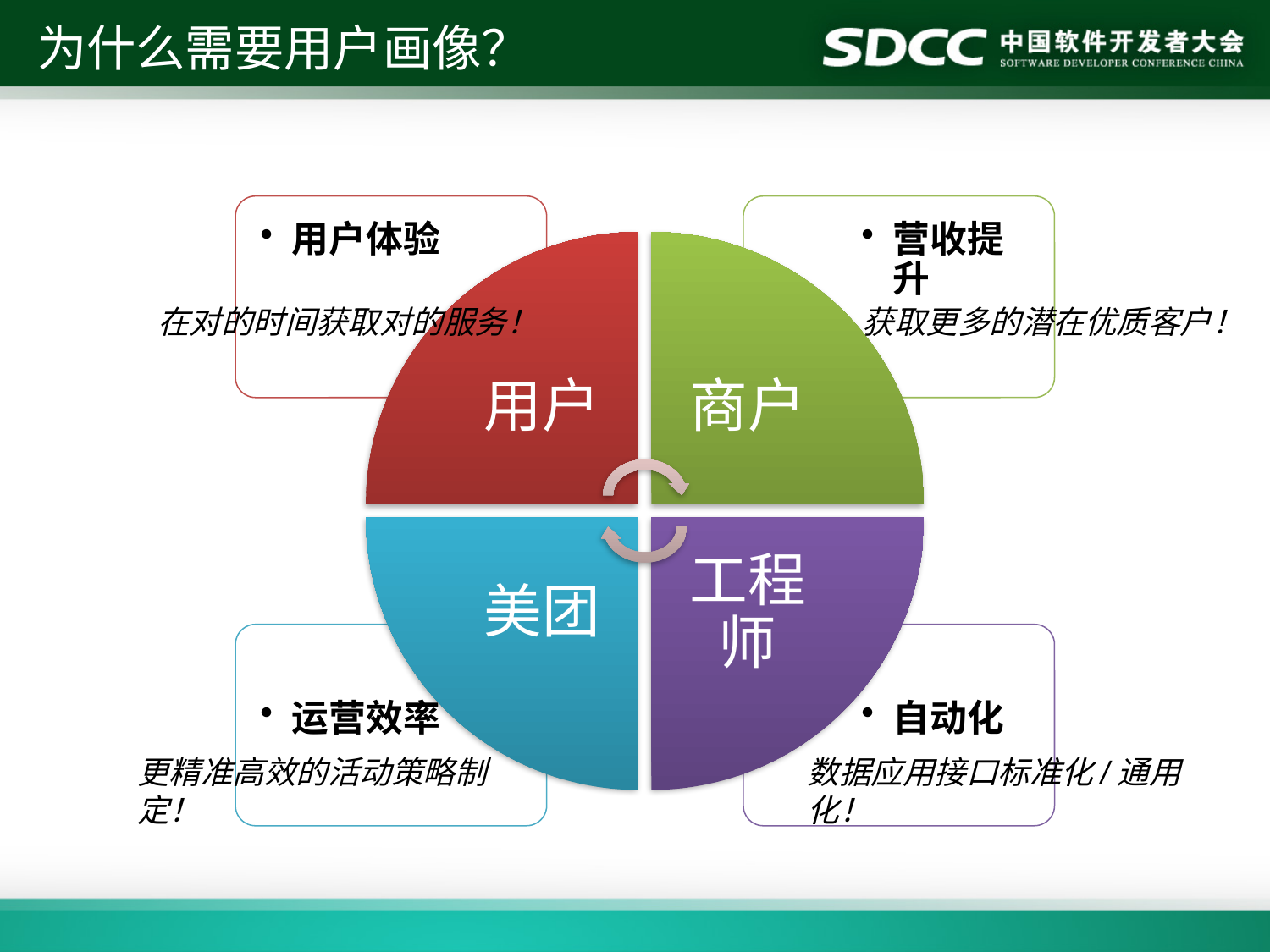

# 为什么需要用户画像？
自动化
运营效率

营收提升
用户体验
用户
商户
工程师
美团
在对的时间获取对的服务！
获取更多的潜在优质客户！
更精准高效的活动策略制定！
数据应用接口标准化/通用化！